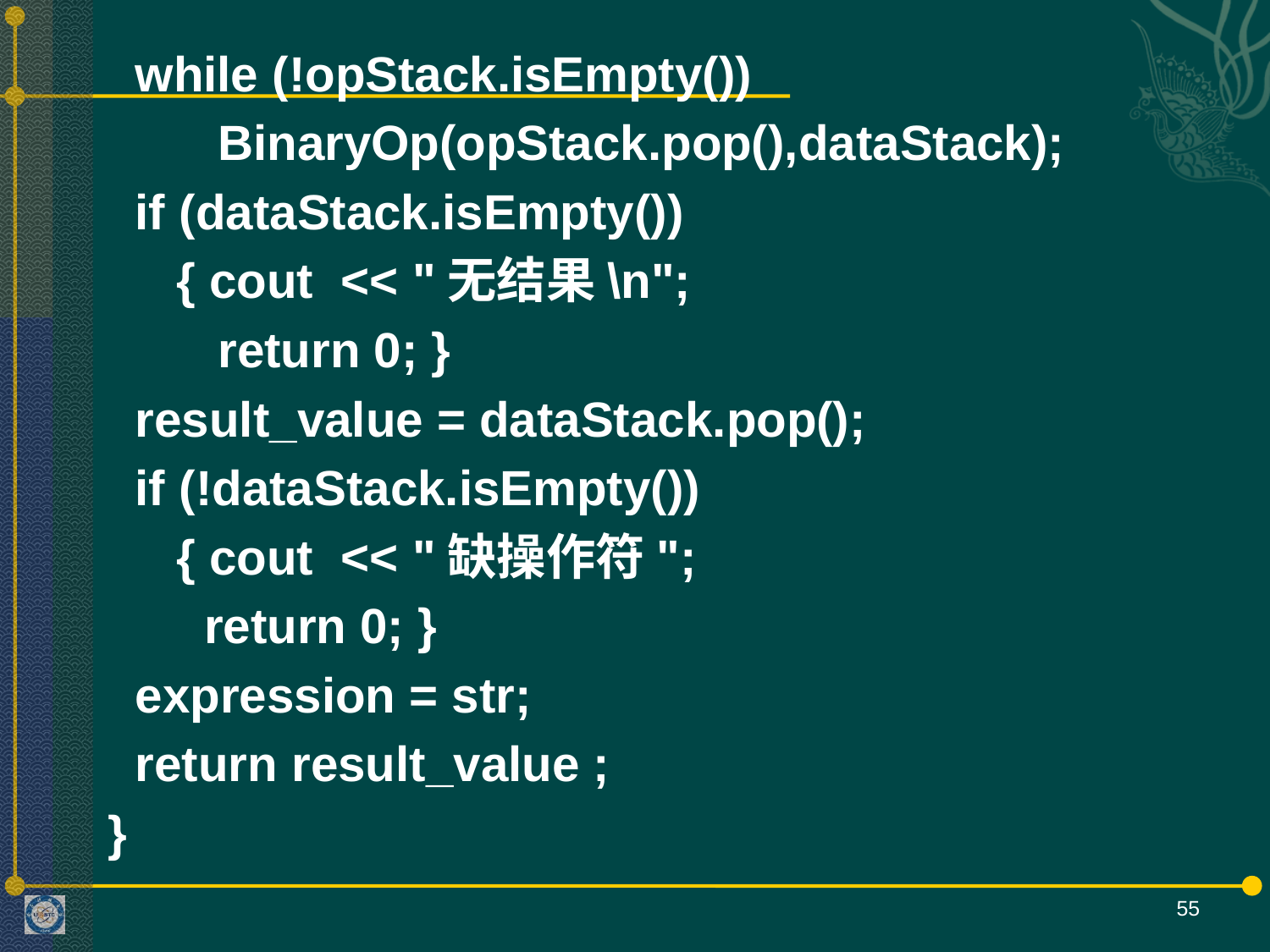

while (!opStack.isEmpty())
        BinaryOp(opStack.pop(),dataStack);
  if (dataStack.isEmpty())
     { cout  << "无结果\n";
        return 0; }
  result_value = dataStack.pop();
  if (!dataStack.isEmpty())
     { cout  << "缺操作符";
       return 0; }
  expression = str;
  return result_value ;
}
55